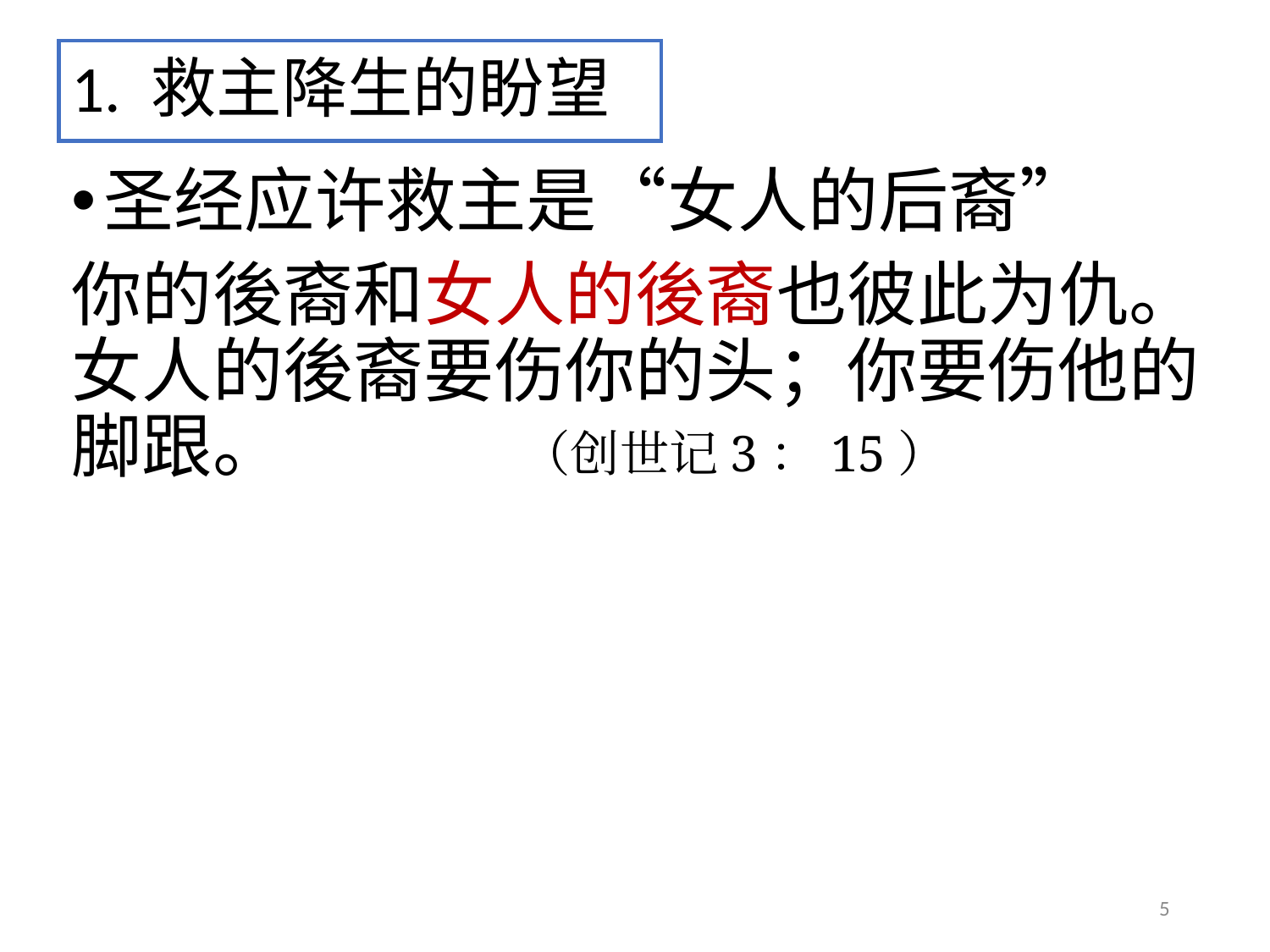

# 1. 救主降生的盼望
圣经应许救主是“女人的后裔”
你的後裔和女人的後裔也彼此为仇。女人的後裔要伤你的头；你要伤他的脚跟。               （创世记3：15）

5